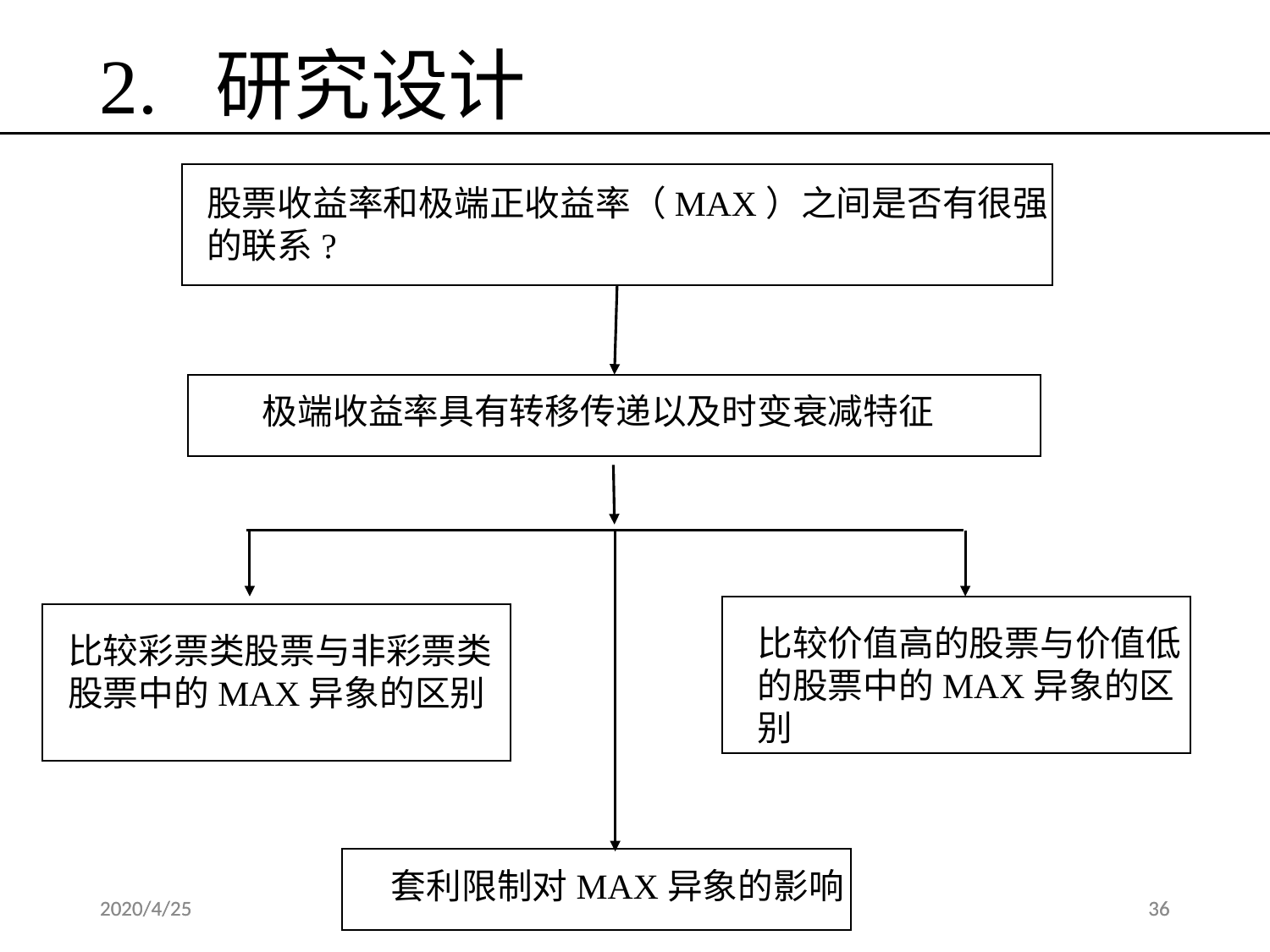

2.  研究设计

股票收益率和极端正收益率（MAX）之间是否有很强的联系?

极端收益率具有转移传递以及时变衰减特征

比较价值高的股票与价值低的股票中的MAX异象的区别

比较彩票类股票与非彩票类股票中的MAX异象的区别

套利限制对MAX异象的影响
2020/4/25
2020/4/25
36
36